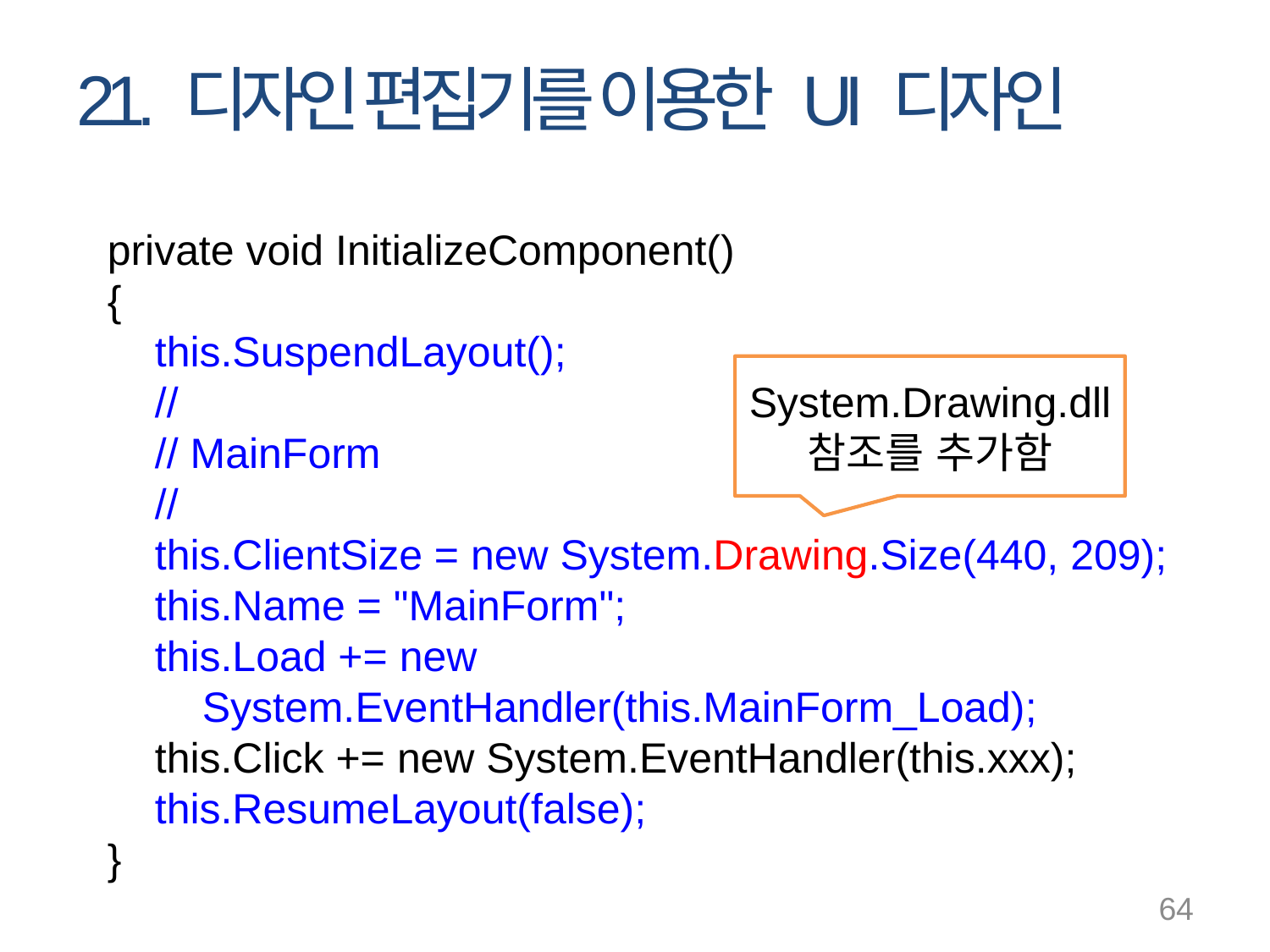

# 21. 디자인 편집기를 이용한 UI 디자인
private void InitializeComponent()
{
    this.SuspendLayout();
    //
    // MainForm
    //
    this.ClientSize = new System.Drawing.Size(440, 209);
    this.Name = "MainForm";
    this.Load += new
        System.EventHandler(this.MainForm_Load);
    this.Click += new System.EventHandler(this.xxx);
    this.ResumeLayout(false);
}
System.Drawing.dll 참조를 추가함
64